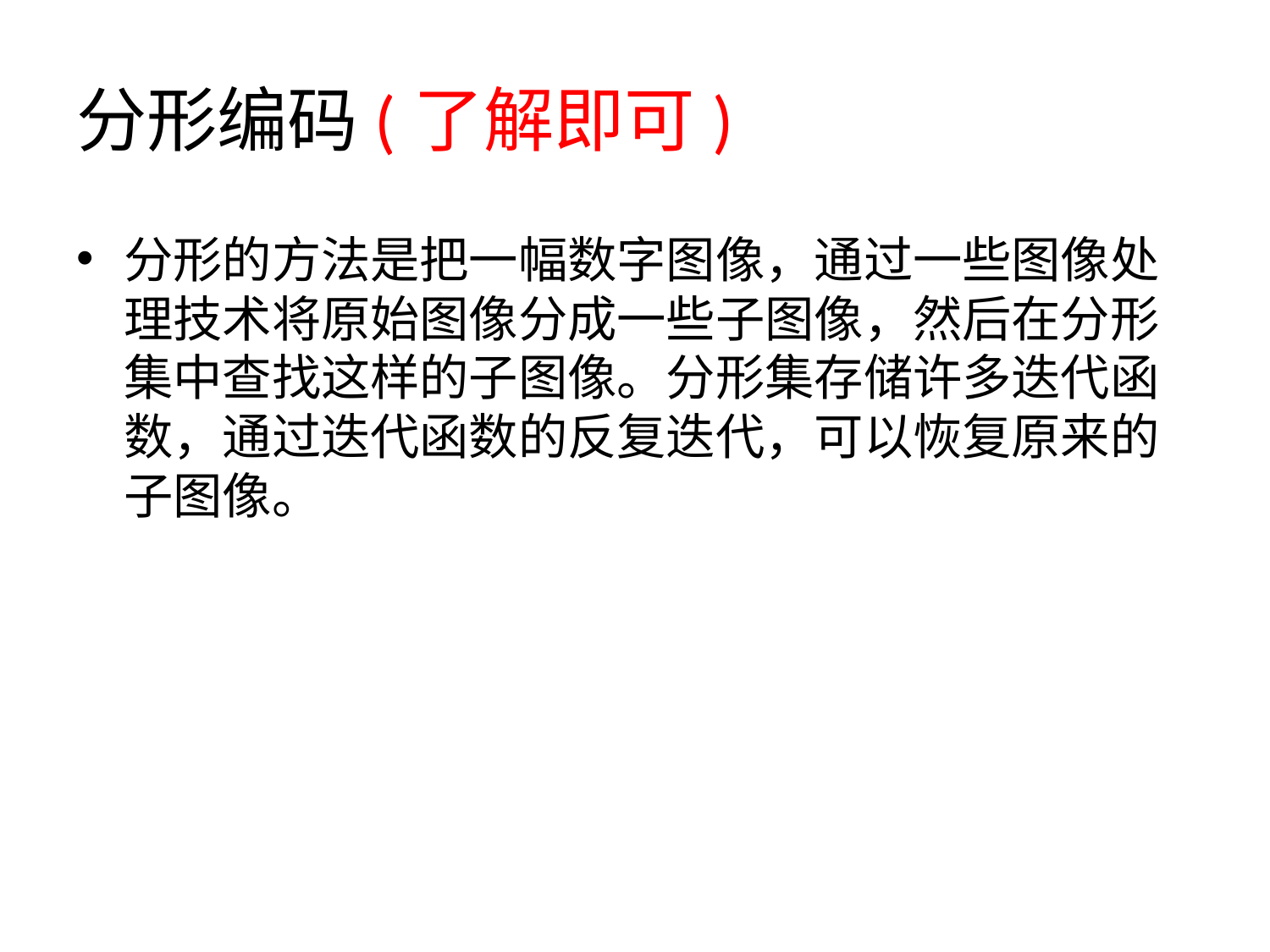

# 分形编码(了解即可)
分形的方法是把一幅数字图像，通过一些图像处理技术将原始图像分成一些子图像，然后在分形集中查找这样的子图像。分形集存储许多迭代函数，通过迭代函数的反复迭代，可以恢复原来的子图像。